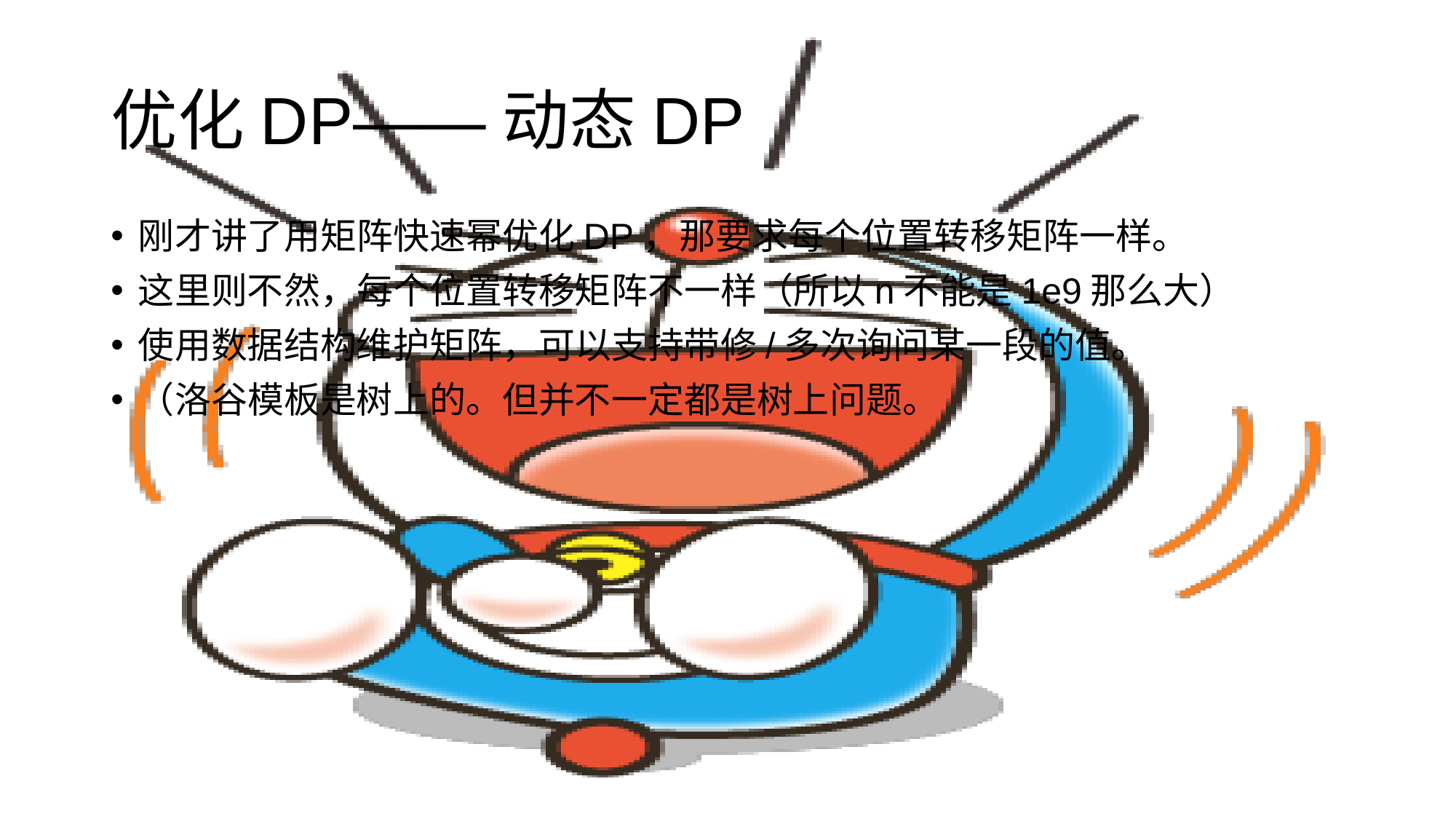

# 优化DP——动态DP
刚才讲了用矩阵快速幂优化DP，那要求每个位置转移矩阵一样。
这里则不然，每个位置转移矩阵不一样（所以n不能是1e9那么大）
使用数据结构维护矩阵，可以支持带修/多次询问某一段的值。
（洛谷模板是树上的。但并不一定都是树上问题。